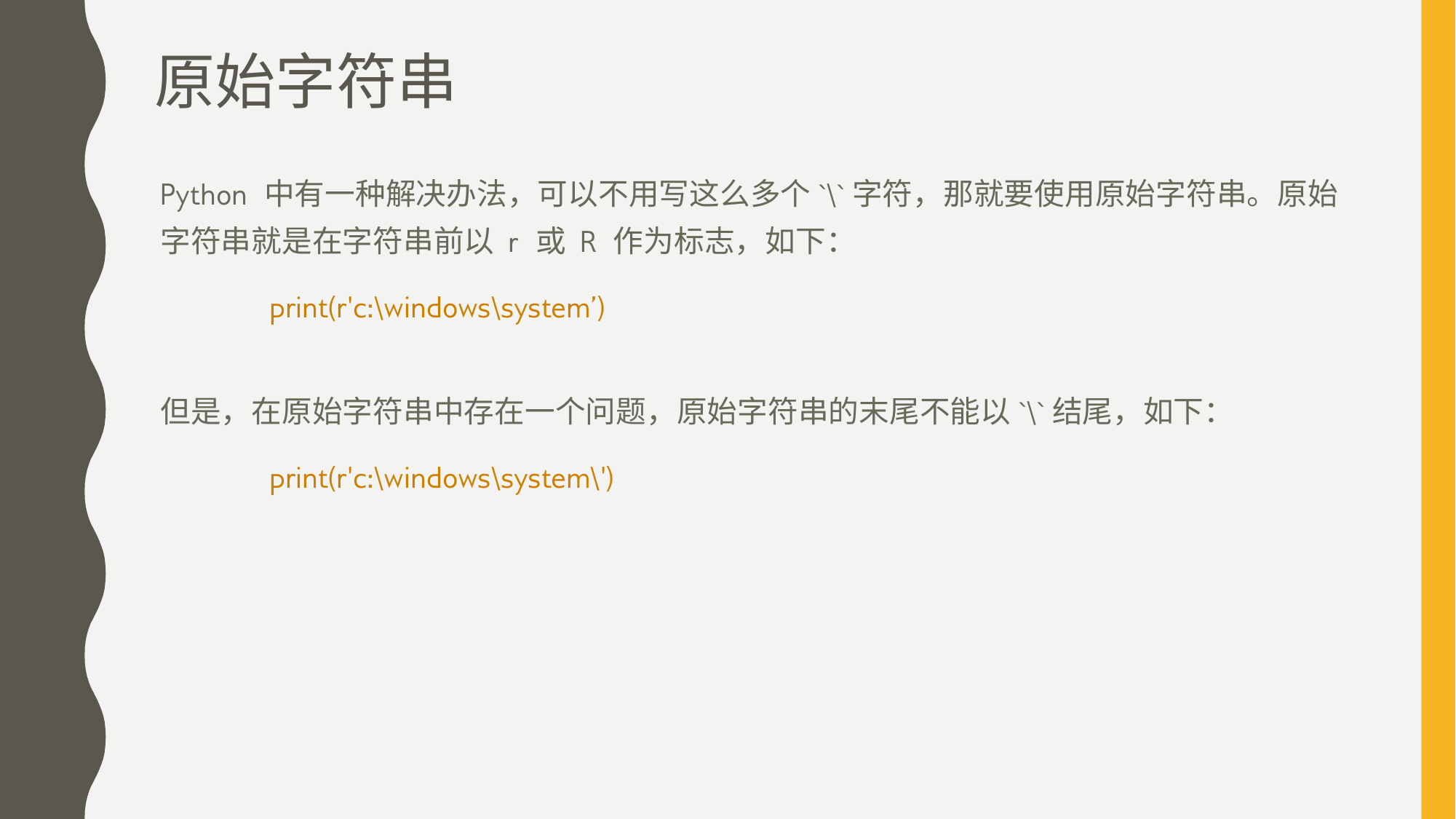

# 原始字符串
Python 中有一种解决办法，可以不用写这么多个`\`字符，那就要使用原始字符串。原始字符串就是在字符串前以 r 或 R 作为标志，如下：
	print(r'c:\windows\system’)

但是，在原始字符串中存在一个问题，原始字符串的末尾不能以`\`结尾，如下：
	print(r'c:\windows\system\')